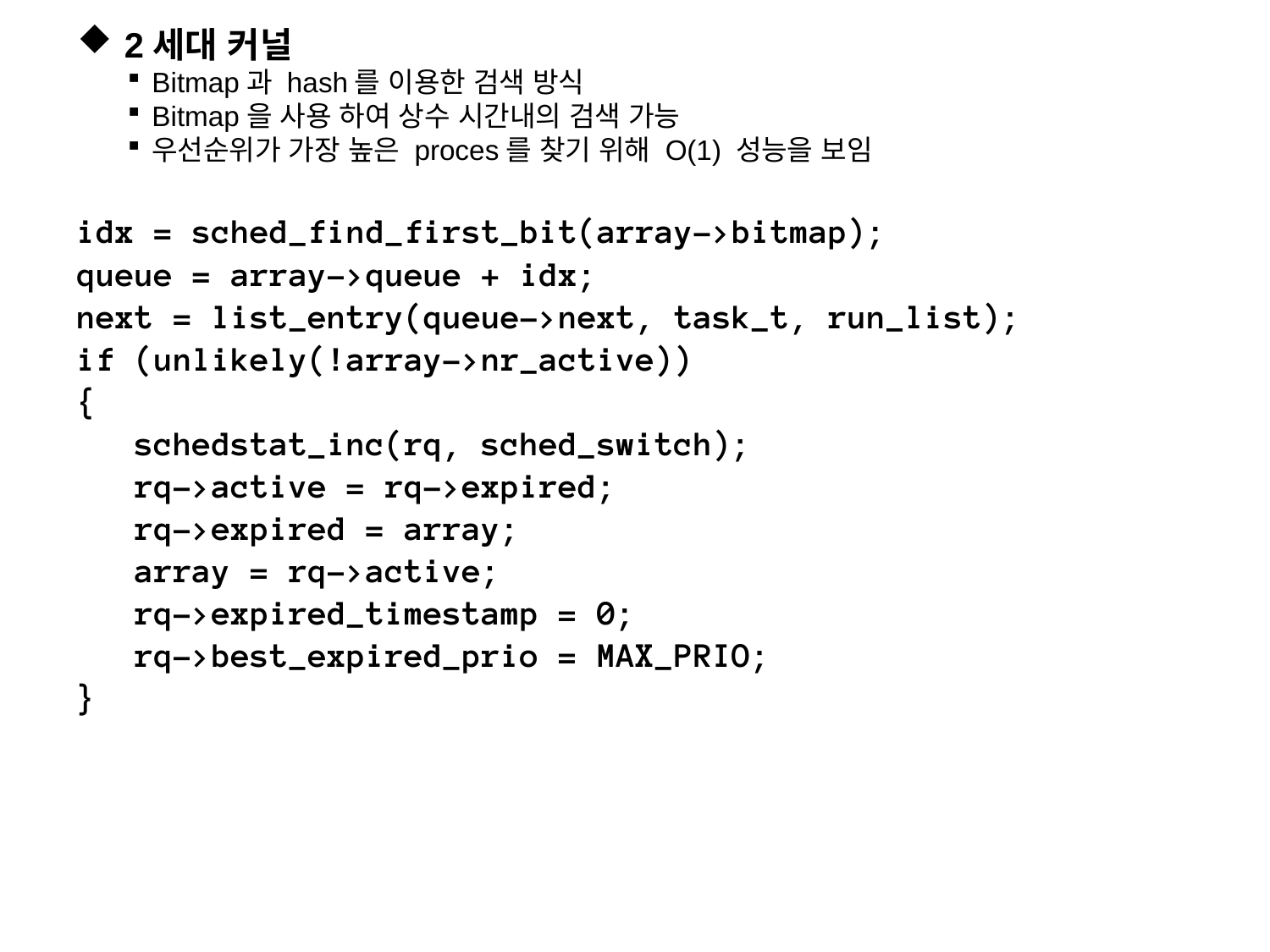

2세대 커널
Bitmap과 hash를 이용한 검색 방식
Bitmap을 사용 하여 상수 시간내의 검색 가능
우선순위가 가장 높은 proces를 찾기 위해 O(1) 성능을 보임

idx = sched_find_first_bit(array->bitmap);
queue = array->queue + idx;
next = list_entry(queue->next, task_t, run_list);
if (unlikely(!array->nr_active))
{
   schedstat_inc(rq, sched_switch);
   rq->active = rq->expired;
   rq->expired = array;
   array = rq->active;
   rq->expired_timestamp = 0;
   rq->best_expired_prio = MAX_PRIO;
}